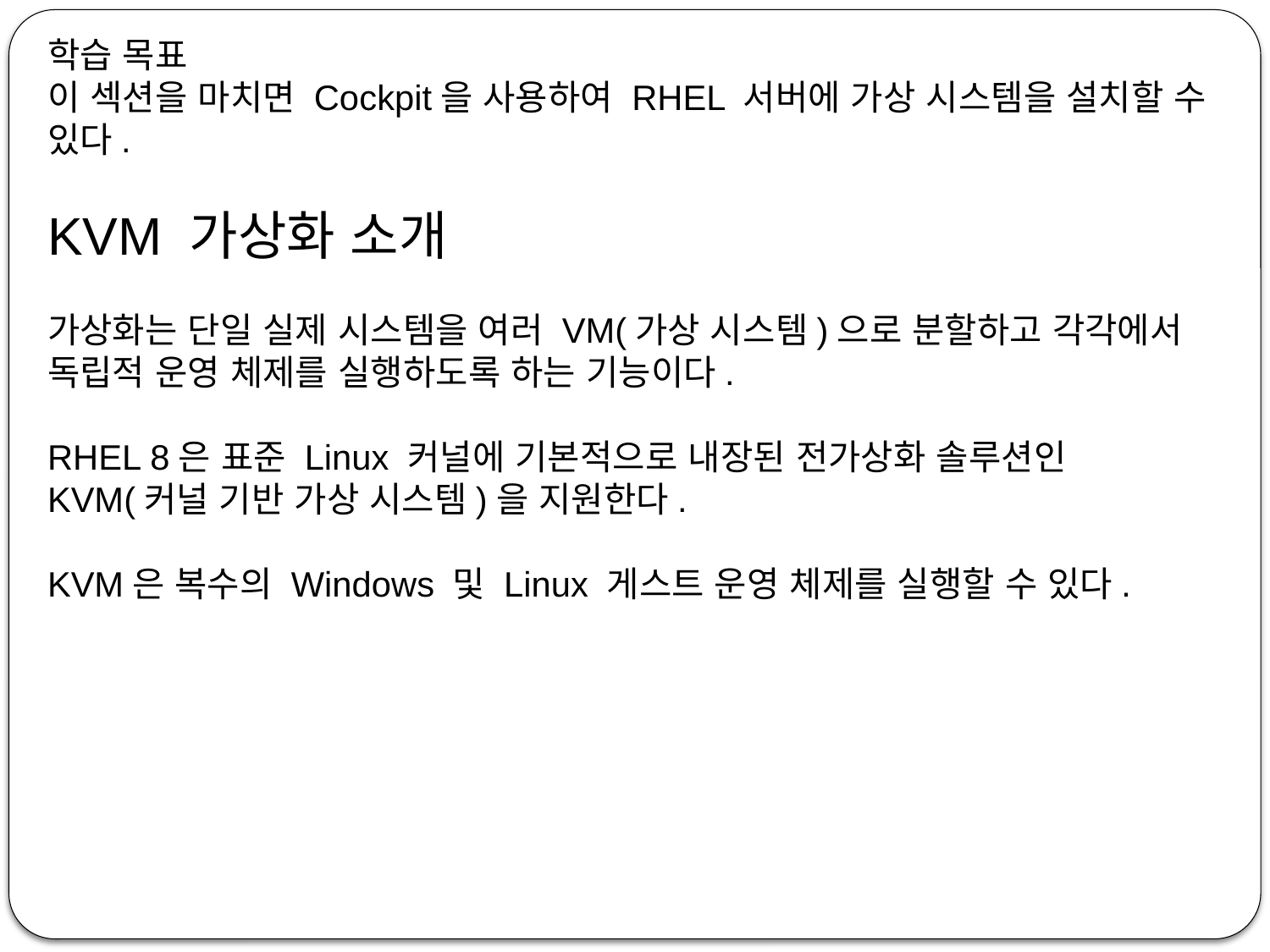

학습 목표
이 섹션을 마치면 Cockpit을 사용하여 RHEL 서버에 가상 시스템을 설치할 수 있다.

KVM 가상화 소개

가상화는 단일 실제 시스템을 여러 VM(가상 시스템)으로 분할하고 각각에서 독립적 운영 체제를 실행하도록 하는 기능이다.

RHEL 8은 표준 Linux 커널에 기본적으로 내장된 전가상화 솔루션인 KVM(커널 기반 가상 시스템)을 지원한다.

KVM은 복수의 Windows 및 Linux 게스트 운영 체제를 실행할 수 있다.